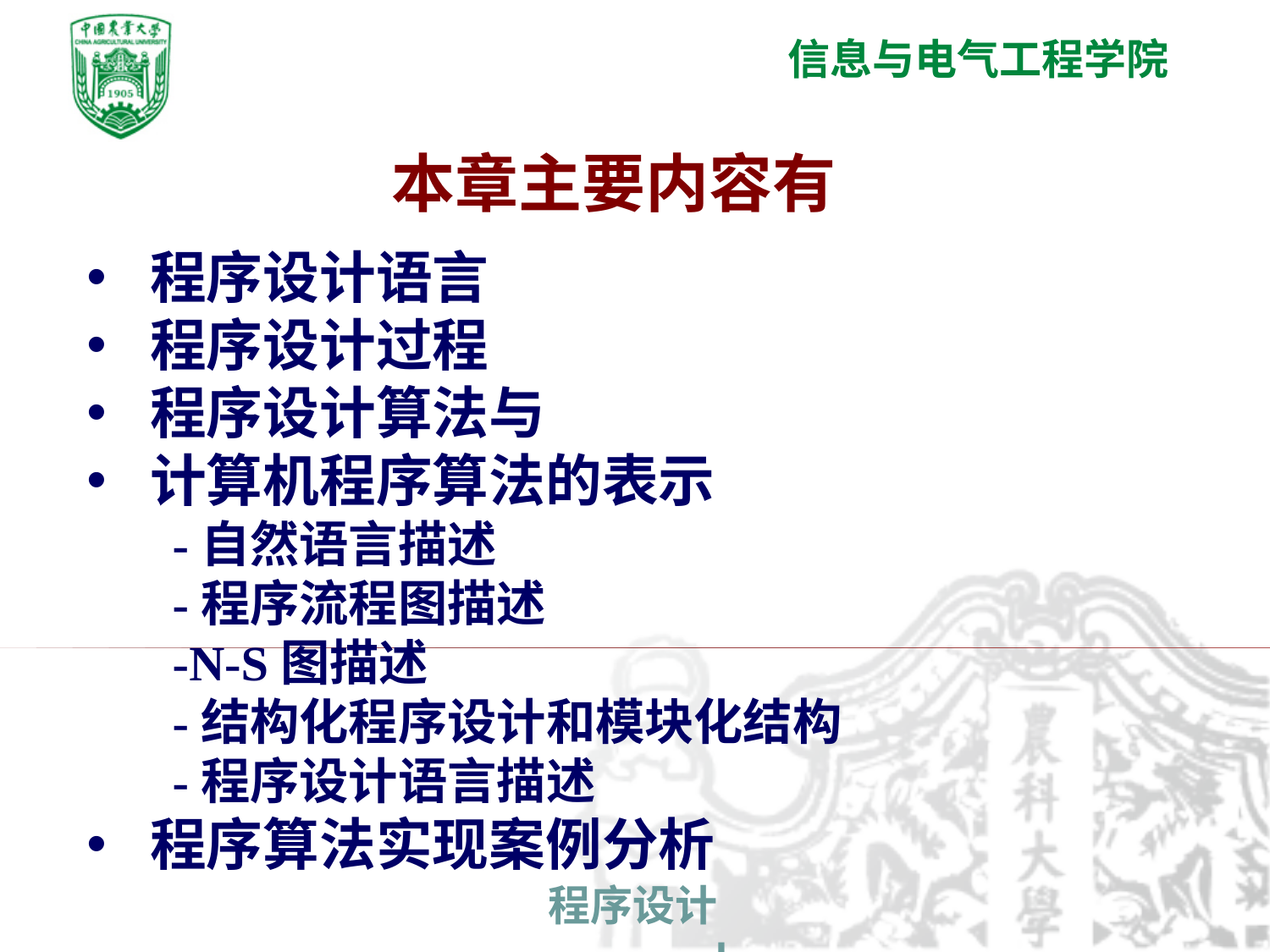

# 本章主要内容有
程序设计语言
程序设计过程
程序设计算法与
计算机程序算法的表示
       -自然语言描述
       -程序流程图描述
       -N-S图描述
       -结构化程序设计和模块化结构
       -程序设计语言描述
程序算法实现案例分析